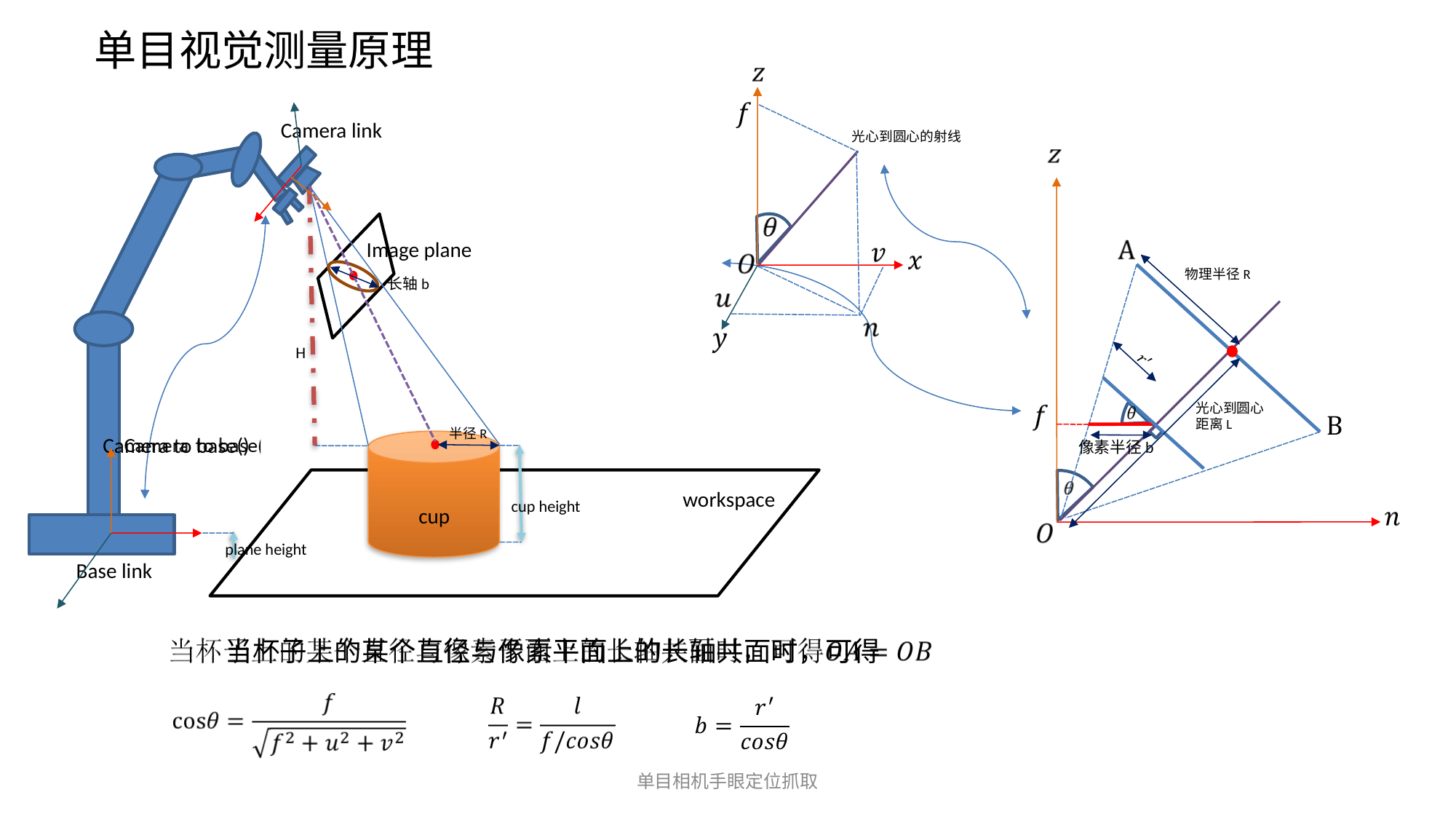

单目视觉测量原理

Camera link
光心到圆心的射线

Image plane

物理半径R

长轴b

H

光心到圆心距离L

半径R

Camera to base()

像素半径b

workspace
cup height
cup

plane height

Base link

当杯子上的某个直径与像素平面上的长轴共面时，可得

单目相机手眼定位抓取